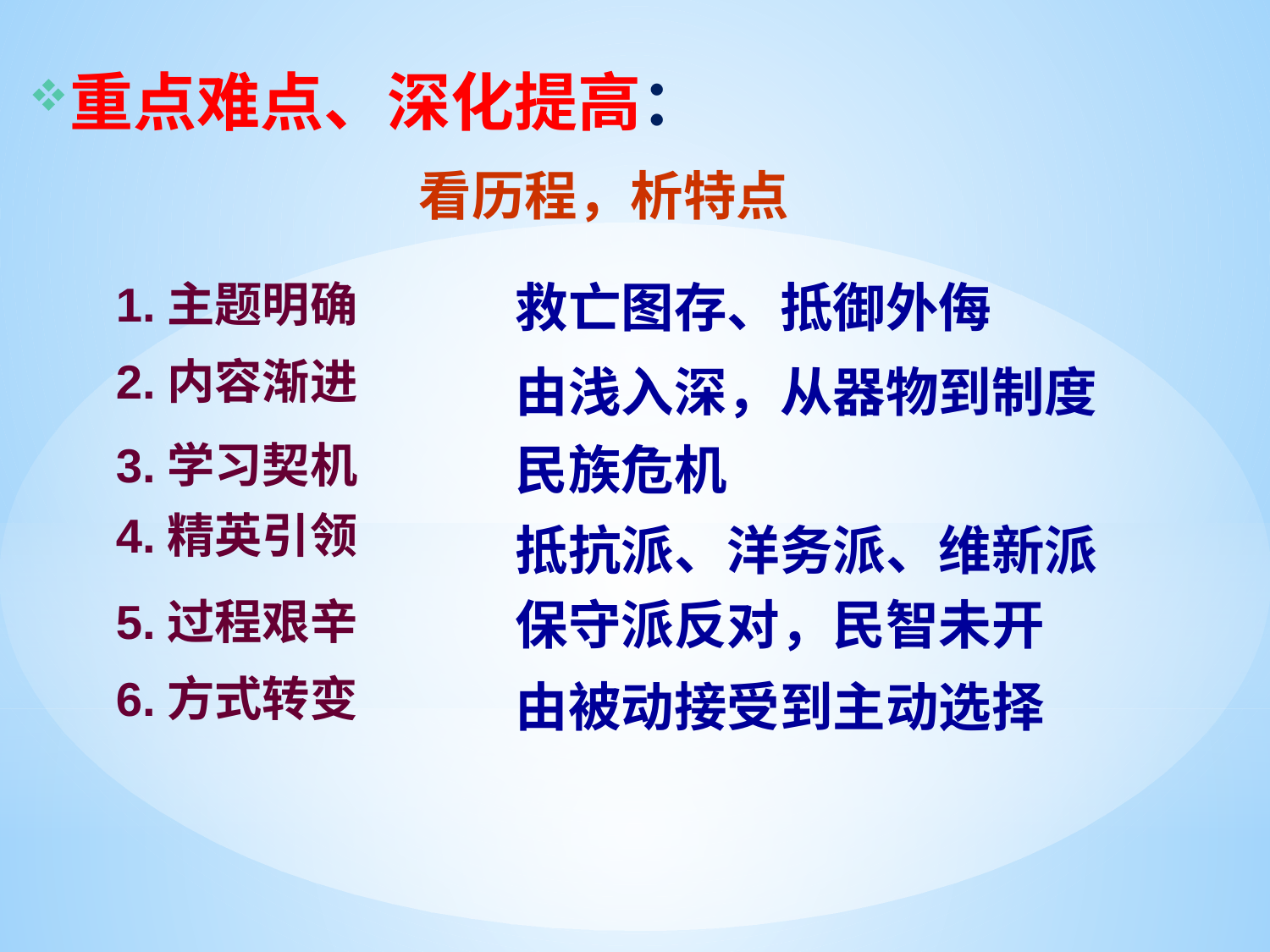

重点难点、深化提高：
看历程，析特点
1.主题明确
救亡图存、抵御外侮
2.内容渐进
由浅入深，从器物到制度
3.学习契机
民族危机
4.精英引领
抵抗派、洋务派、维新派
5.过程艰辛
保守派反对，民智未开
6.方式转变
由被动接受到主动选择